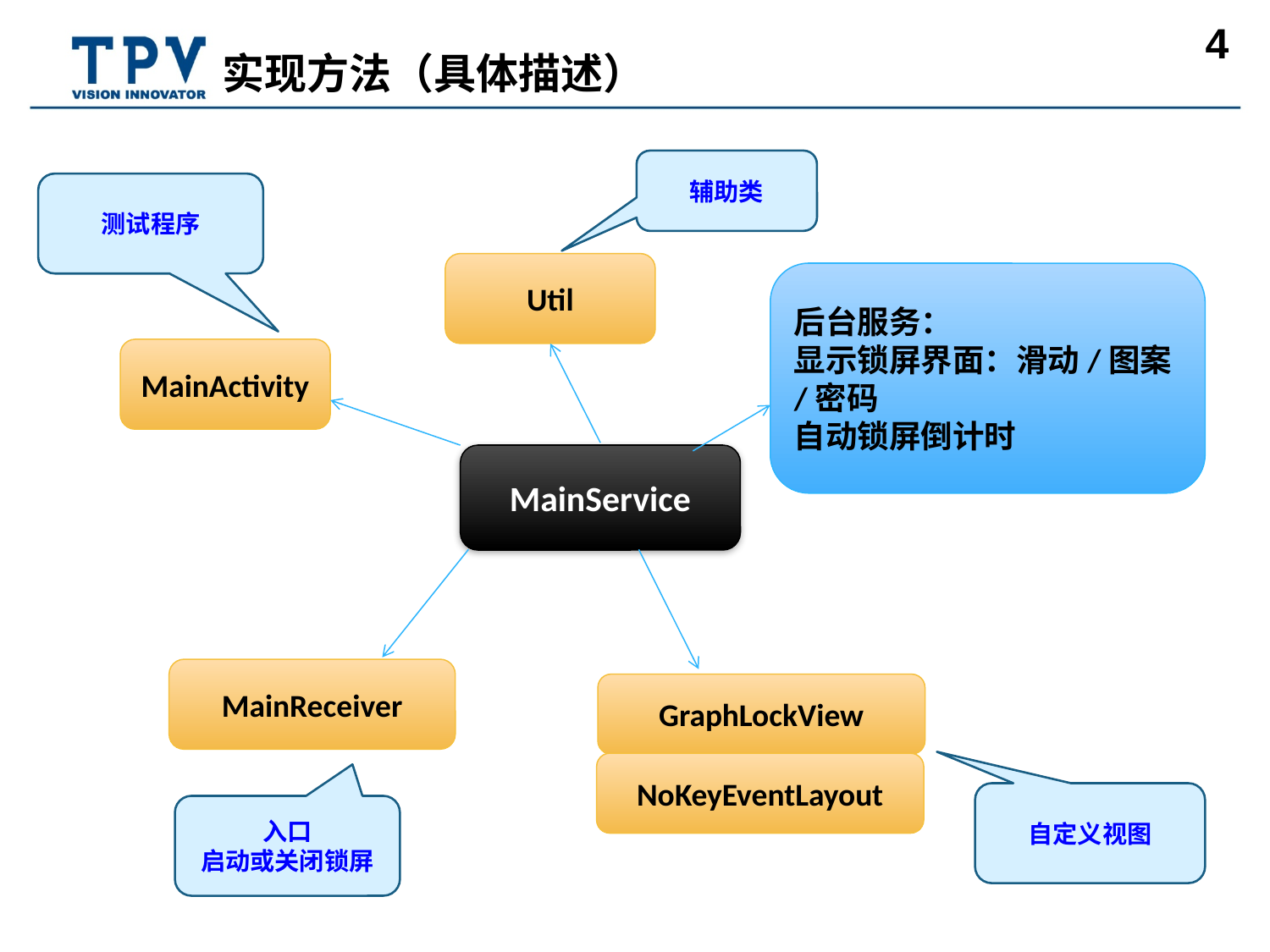

# 实现方法（具体描述）
辅助类
测试程序
Util
后台服务：
显示锁屏界面：滑动/图案/密码
自动锁屏倒计时
MainActivity
MainService
MainReceiver
GraphLockView
NoKeyEventLayout
自定义视图
入口
启动或关闭锁屏